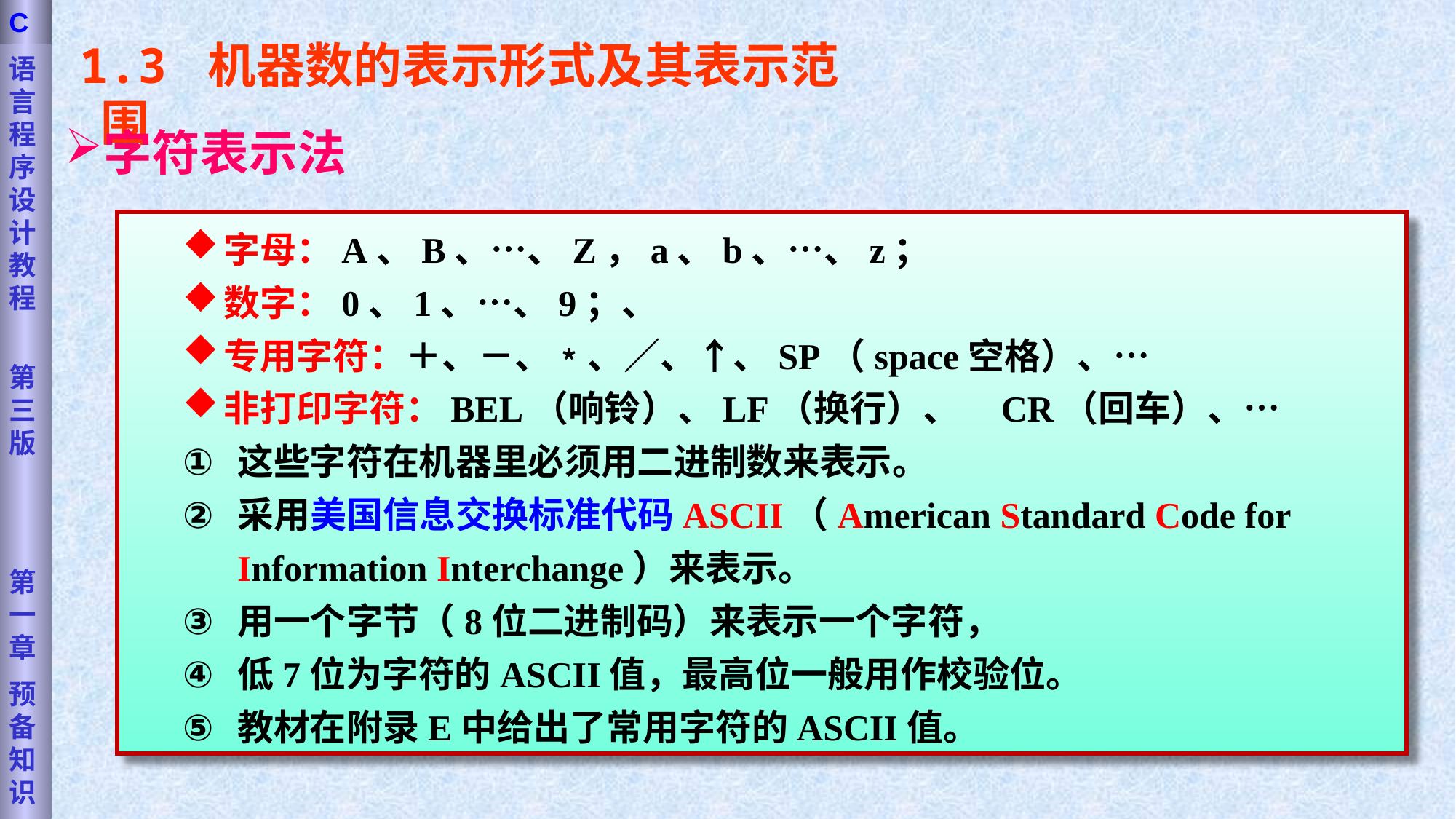

语言程序设计教程
第三版

第一章
预备知识
C
1.3 机器数的表示形式及其表示范围
字符表示法

字母：A、B、…、Z，a、b、…、z；
数字：0、1、…、9；、
专用字符：＋、－、﹡、∕、↑、SP（space空格）、…
非打印字符：BEL（响铃）、LF（换行）、    CR（回车）、…
这些字符在机器里必须用二进制数来表示。
采用美国信息交换标准代码ASCII（American Standard Code for Information Interchange）来表示。
用一个字节（8位二进制码）来表示一个字符，
低7位为字符的ASCII值，最高位一般用作校验位。
教材在附录E中给出了常用字符的ASCII值。